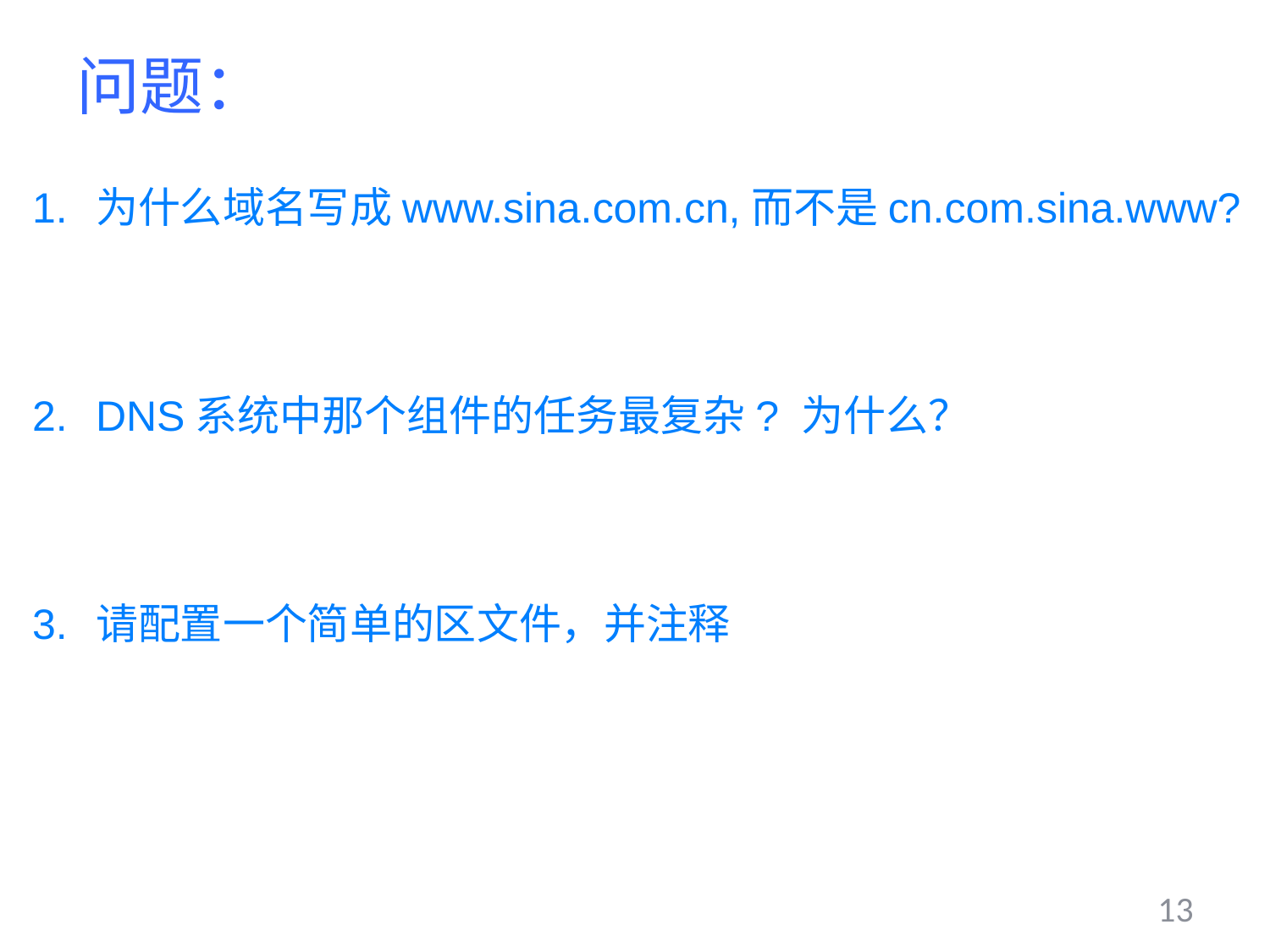

# 问题：
为什么域名写成www.sina.com.cn,而不是cn.com.sina.www?

DNS系统中那个组件的任务最复杂? 为什么？

请配置一个简单的区文件，并注释

13